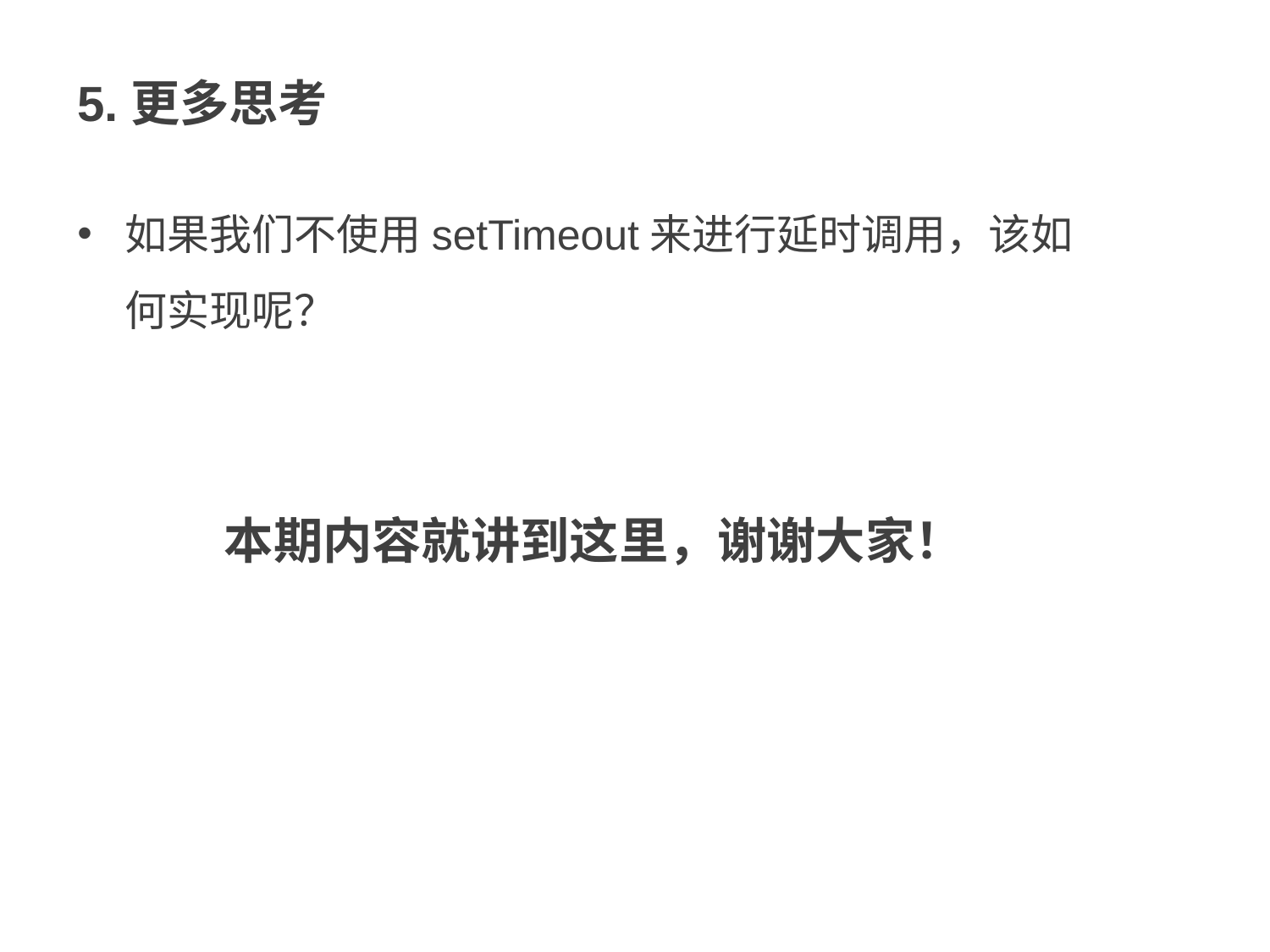

5.更多思考
如果我们不使用setTimeout来进行延时调用，该如何实现呢？
	本期内容就讲到这里，谢谢大家！